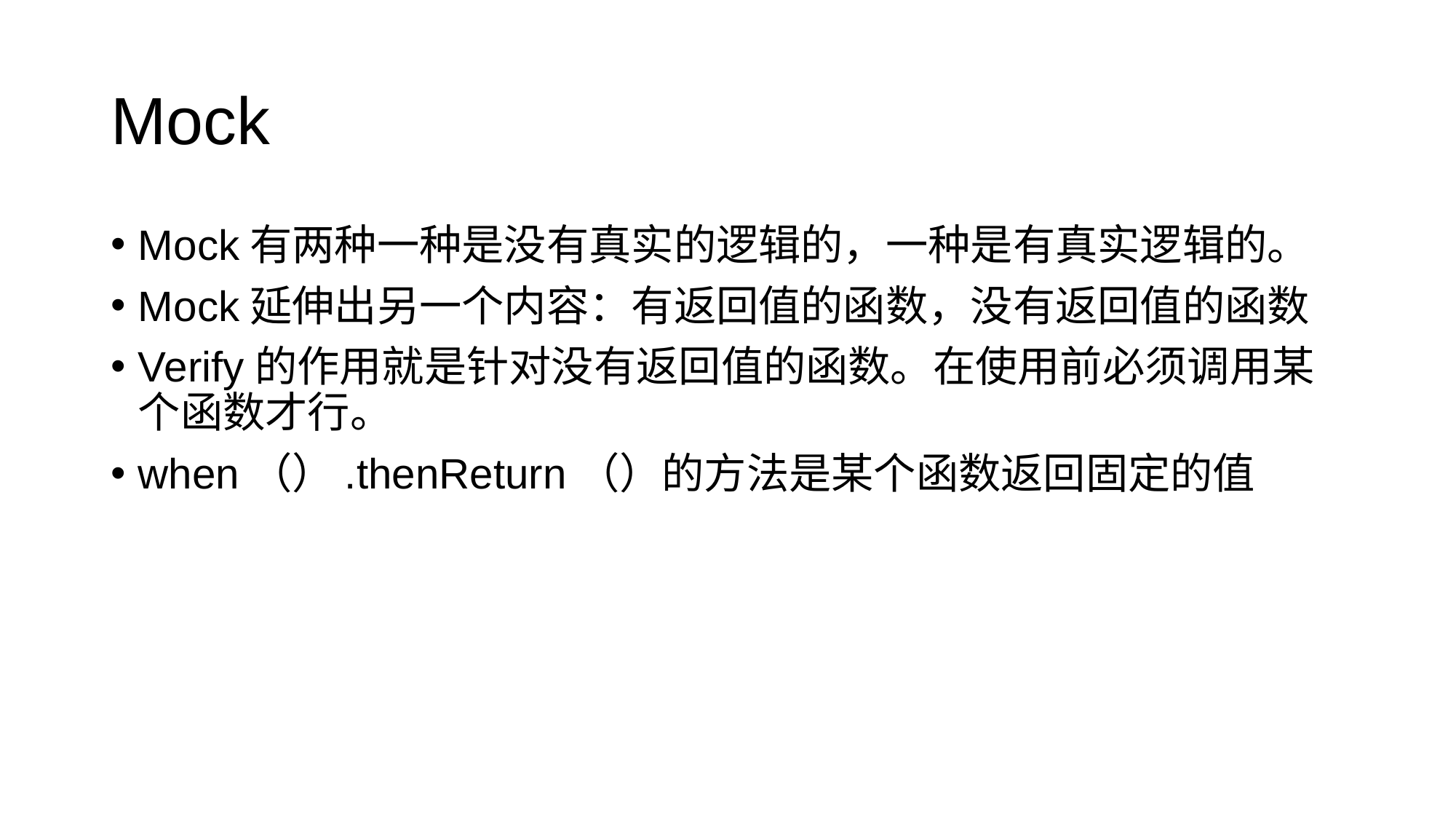

# Mock
Mock有两种一种是没有真实的逻辑的，一种是有真实逻辑的。
Mock延伸出另一个内容：有返回值的函数，没有返回值的函数
Verify的作用就是针对没有返回值的函数。在使用前必须调用某个函数才行。
when（）.thenReturn（）的方法是某个函数返回固定的值